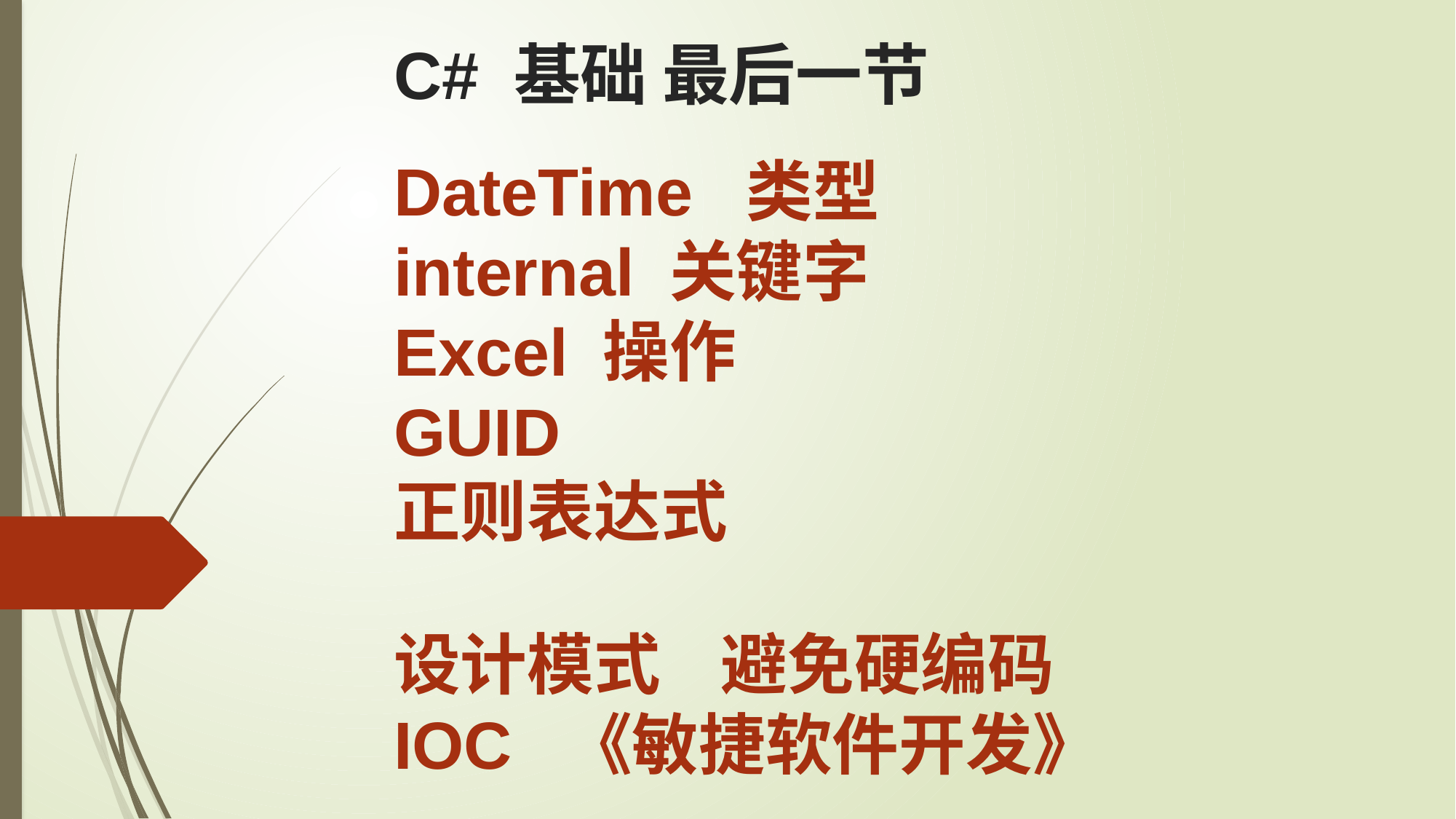

C# 基础 最后一节

DateTime  类型
internal 关键字
Excel 操作
GUID
正则表达式

设计模式    避免硬编码
IOC  《敏捷软件开发》